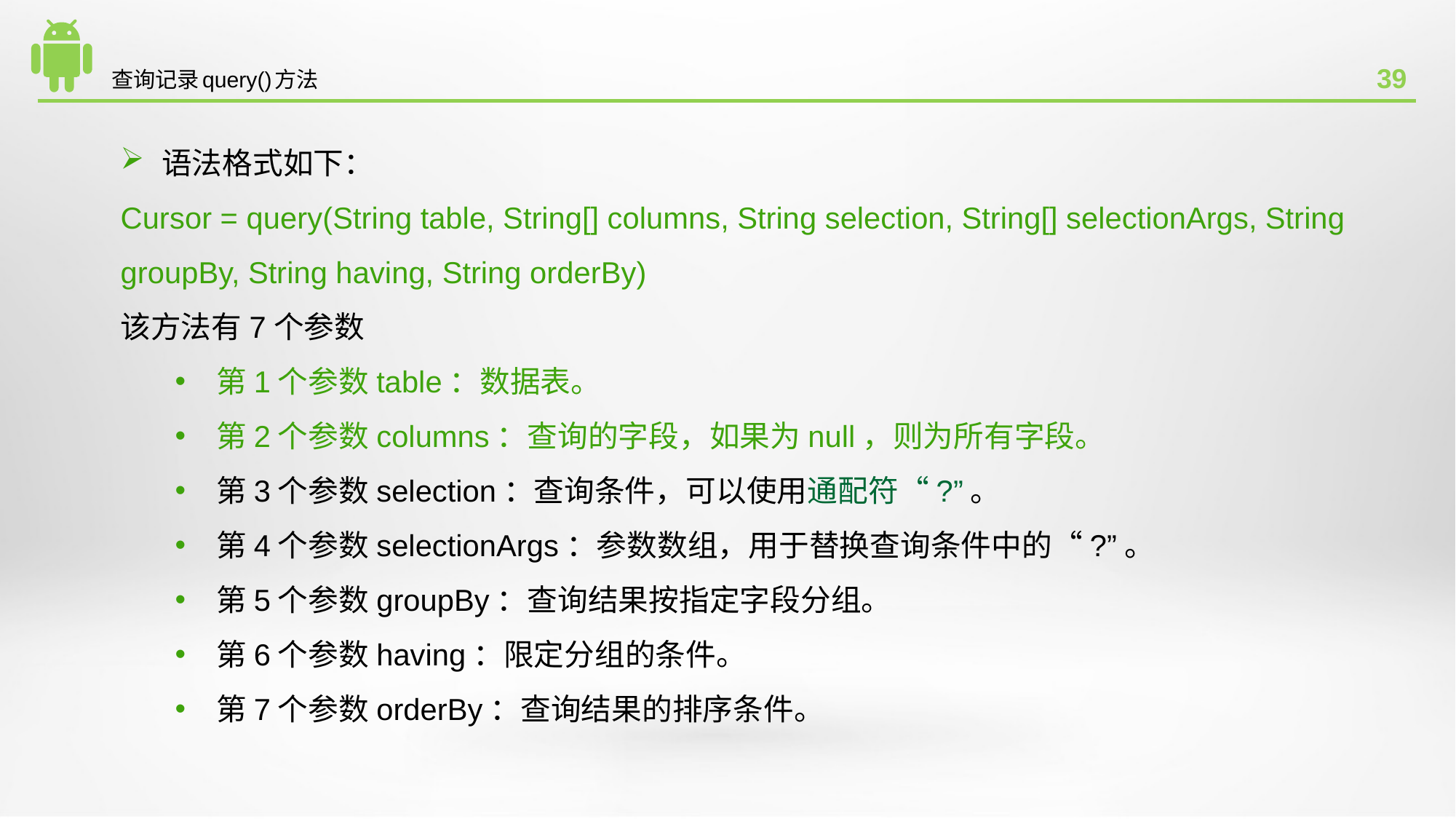

# 查询记录query()方法
语法格式如下：
Cursor = query(String table, String[] columns, String selection, String[] selectionArgs, String groupBy, String having, String orderBy)
该方法有7个参数
第1个参数table：数据表。
第2个参数columns：查询的字段，如果为null，则为所有字段。
第3个参数selection：查询条件，可以使用通配符“?”。
第4个参数selectionArgs：参数数组，用于替换查询条件中的“?”。
第5个参数groupBy：查询结果按指定字段分组。
第6个参数having：限定分组的条件。
第7个参数orderBy：查询结果的排序条件。